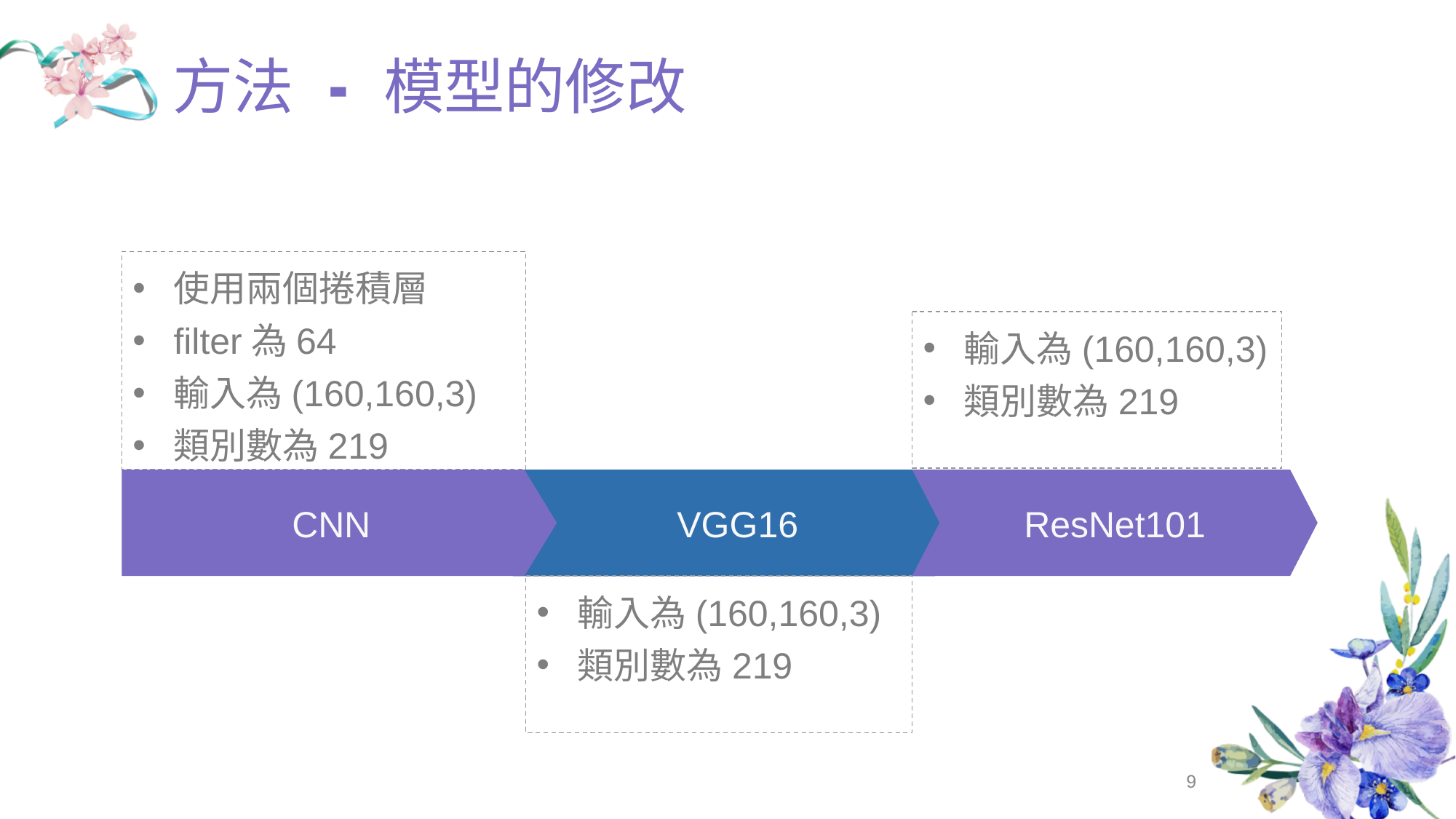

# 方法 - 模型的修改
使用兩個捲積層
filter為64
輸入為(160,160,3)
類別數為219
輸入為(160,160,3)
類別數為219
ResNet101
CNN
VGG16
輸入為(160,160,3)
類別數為219
9